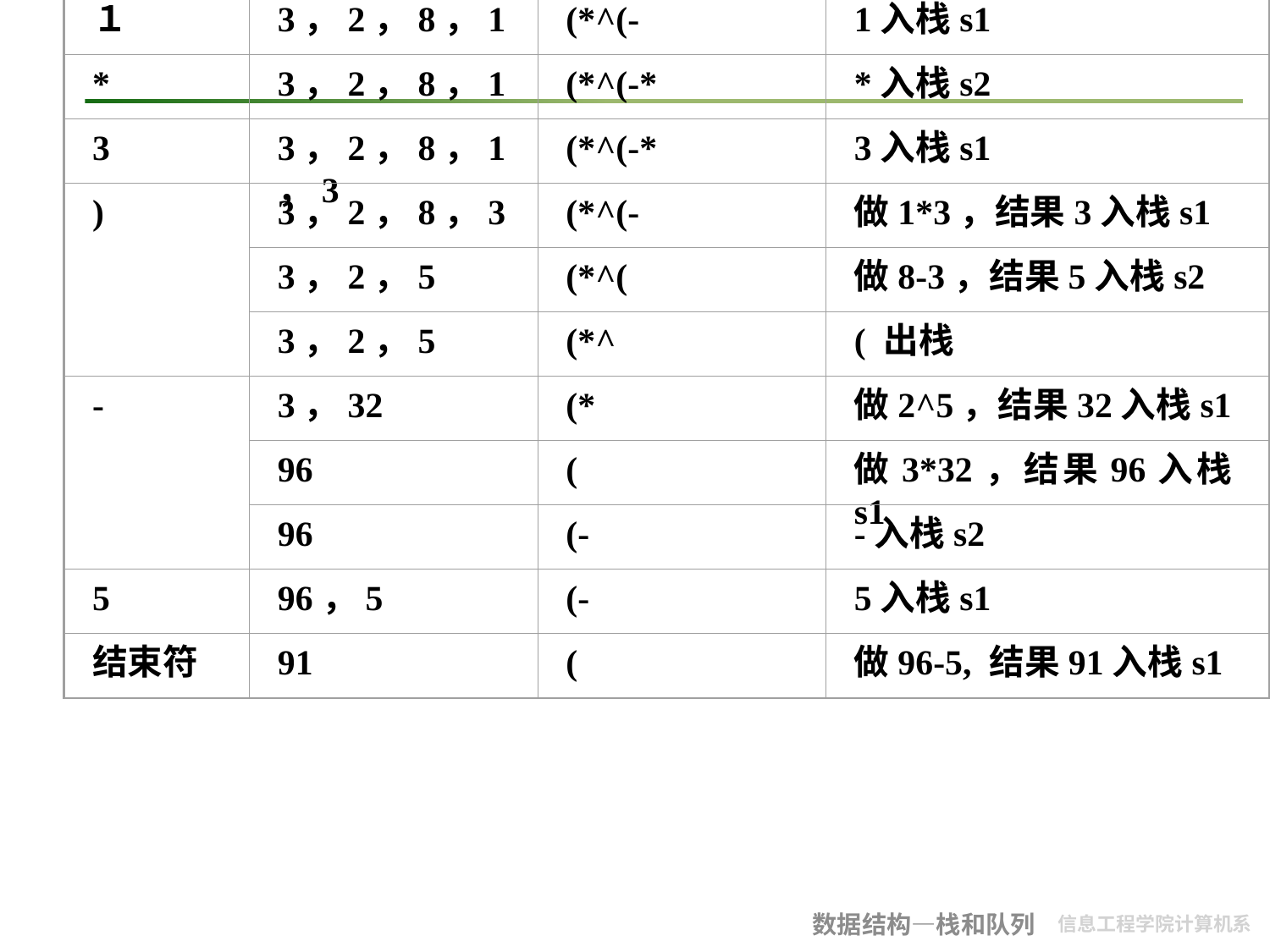

3

3

(

3入栈s1

*

3

(*

*入栈s2

2

3，2

(*

2入栈s1

^

3，2

(*^

^入栈s2

(

3，2

(*^(

(入栈s2

4

3，2，4

(*^(

4入栈s1

+

3，2，4

(*^(+

+入栈s2

2

3，2，4，2

(*^(+

2入栈s1

*

3，2，4，2

(*^(+*

*入栈s2

2

3，2，4，2，2

(*^(+*

2入栈s1

-

3，2，4，4

(*^(+

做2+2=4，结果入栈s1

3，2，8

(*^(

做4+4=8，结果入栈s2

3，2，8

(*^(-

-入栈s2

１

3，2，8，1

(*^(-

1入栈s1

*

3，2，8，1

(*^(-*

*入栈s2

3

3，2，8，1，3

(*^(-*

3入栈s1

)

3，2，8，3

(*^(-

做1*3，结果3入栈s1

3，2，5

(*^(

做8-3，结果5入栈s2

3，2，5

(*^

( 出栈

-

3，32

(*

做2^5，结果32入栈s1

96

(

做3*32，结果96入栈s1

96

(-

-入栈s2

5

96，5

(-

5入栈s1

结束符

91

(

做96-5, 结果91入栈s1

#